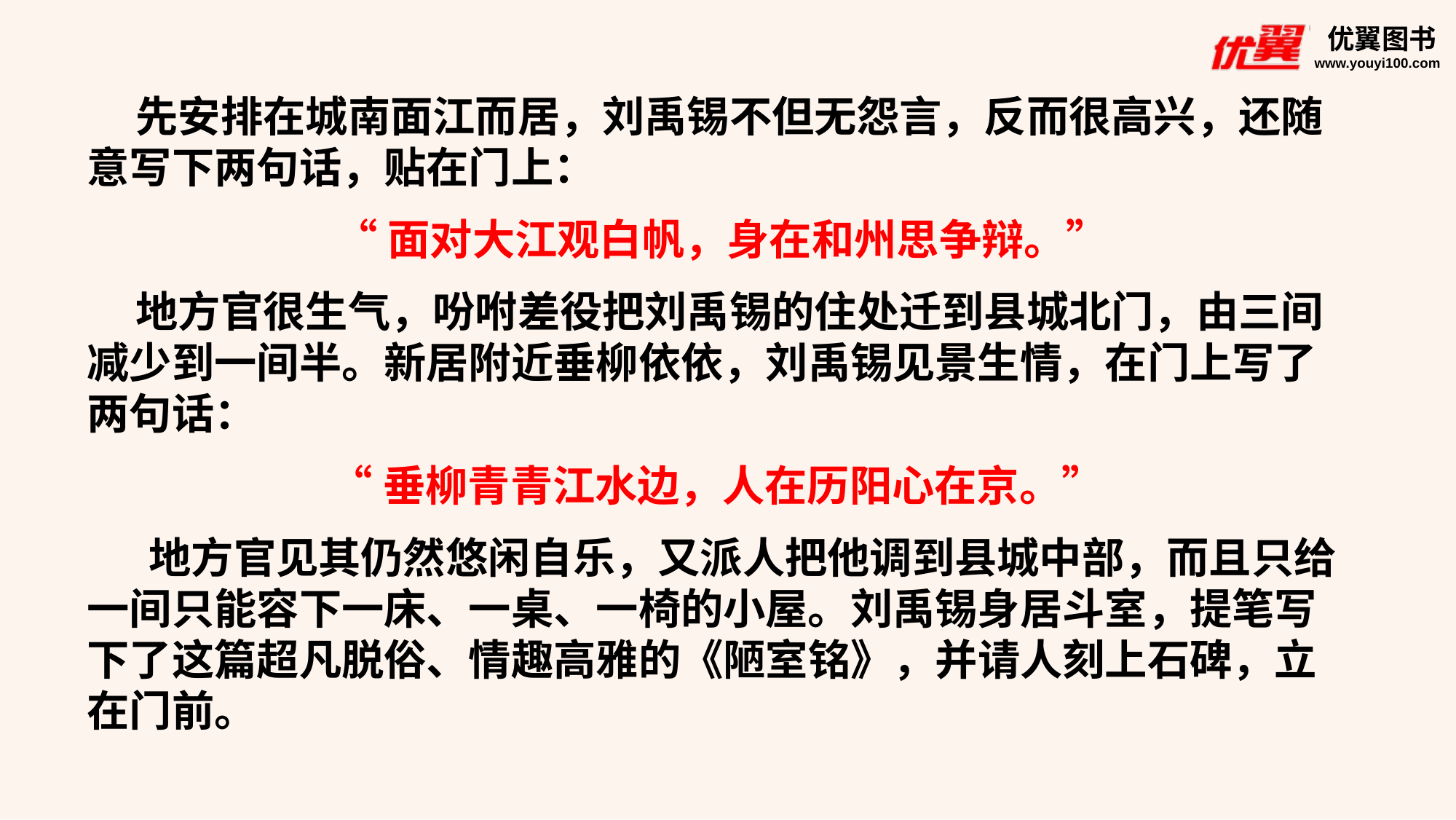

先安排在城南面江而居，刘禹锡不但无怨言，反而很高兴，还随意写下两句话，贴在门上：
“面对大江观白帆，身在和州思争辩。”
    地方官很生气，吩咐差役把刘禹锡的住处迁到县城北门，由三间减少到一间半。新居附近垂柳依依，刘禹锡见景生情，在门上写了两句话：
“垂柳青青江水边，人在历阳心在京。”
　  地方官见其仍然悠闲自乐，又派人把他调到县城中部，而且只给一间只能容下一床、一桌、一椅的小屋。刘禹锡身居斗室，提笔写下了这篇超凡脱俗、情趣高雅的《陋室铭》，并请人刻上石碑，立在门前。